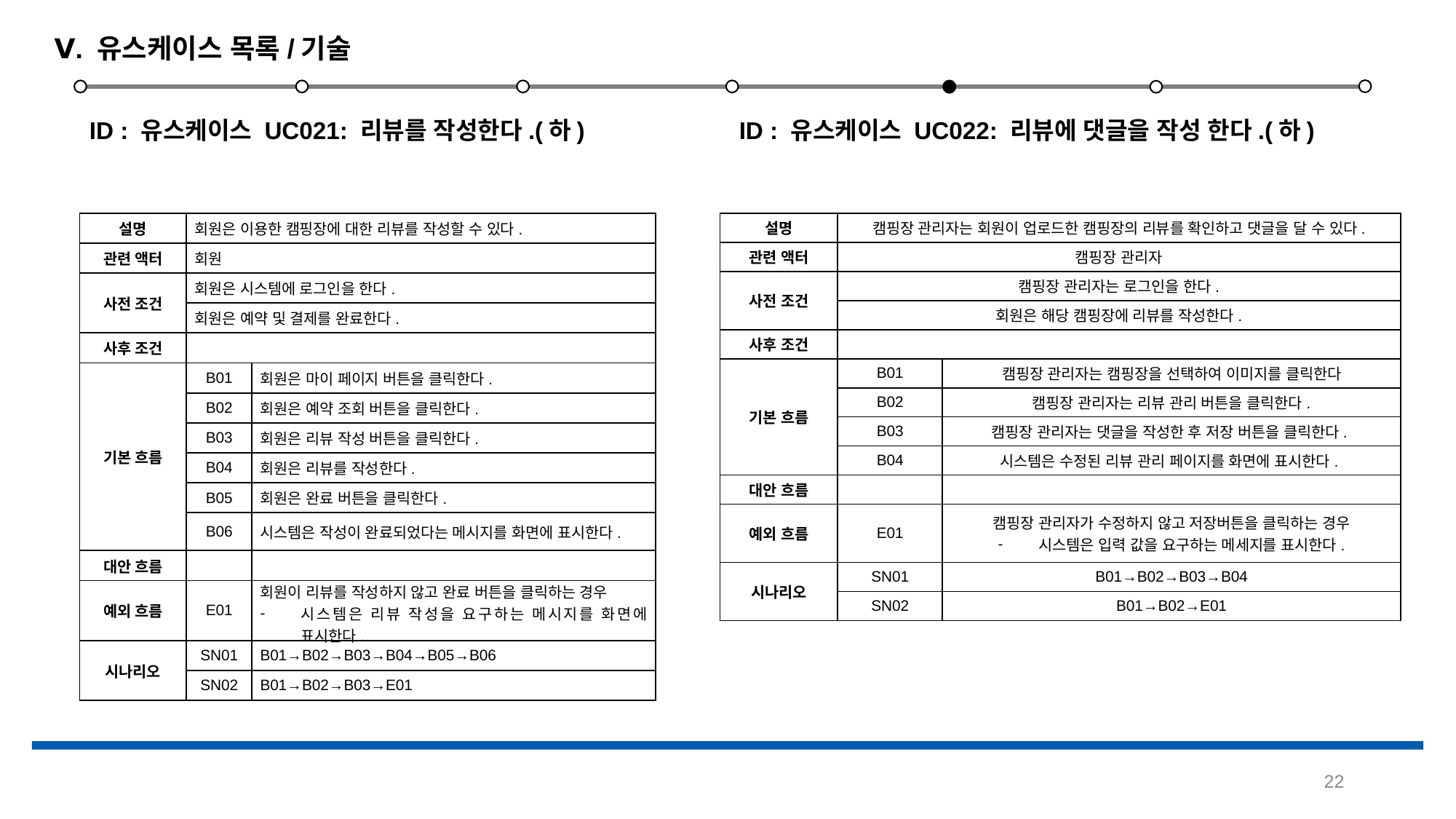

Ⅴ. 유스케이스 목록/기술

ID : 유스케이스 UC022: 리뷰에 댓글을 작성 한다.(하)
ID : 유스케이스 UC021: 리뷰를 작성한다.(하)
| 설명 | 캠핑장 관리자는 회원이 업로드한 캠핑장의 리뷰를 확인하고 댓글을 달 수 있다. |  |
| --- | --- | --- |
| 관련 액터 | 캠핑장 관리자 |  |
| 사전 조건 | 캠핑장 관리자는 로그인을 한다. |  |
|  | 회원은 해당 캠핑장에 리뷰를 작성한다. |  |
| 사후 조건 |  |  |
| 기본 흐름 | B01 | 캠핑장 관리자는 캠핑장을 선택하여 이미지를 클릭한다 |
|  | B02 | 캠핑장 관리자는 리뷰 관리 버튼을 클릭한다. |
|  | B03 | 캠핑장 관리자는 댓글을 작성한 후 저장 버튼을 클릭한다. |
|  | B04 | 시스템은 수정된 리뷰 관리 페이지를 화면에 표시한다. |
| 대안 흐름 |  |  |
| 예외 흐름 | E01 | 캠핑장 관리자가 수정하지 않고 저장버튼을 클릭하는 경우 시스템은 입력 값을 요구하는 메세지를 표시한다. |
| 시나리오 | SN01 | B01→B02→B03→B04 |
|  | SN02 | B01→B02→E01 |
| 설명 | 회원은 이용한 캠핑장에 대한 리뷰를 작성할 수 있다. |  |
| --- | --- | --- |
| 관련 액터 | 회원 |  |
| 사전 조건 | 회원은 시스템에 로그인을 한다. |  |
|  | 회원은 예약 및 결제를 완료한다. |  |
| 사후 조건 |  |  |
| 기본 흐름 | B01 | 회원은 마이 페이지 버튼을 클릭한다. |
|  | B02 | 회원은 예약 조회 버튼을 클릭한다. |
|  | B03 | 회원은 리뷰 작성 버튼을 클릭한다. |
|  | B04 | 회원은 리뷰를 작성한다. |
|  | B05 | 회원은 완료 버튼을 클릭한다. |
|  | B06 | 시스템은 작성이 완료되었다는 메시지를 화면에 표시한다. |
| 대안 흐름 |  |  |
| 예외 흐름 | E01 | 회원이 리뷰를 작성하지 않고 완료 버튼을 클릭하는 경우 시스템은 리뷰 작성을 요구하는 메시지를 화면에 표시한다. |
| 시나리오 | SN01 | B01→B02→B03→B04→B05→B06 |
|  | SN02 | B01→B02→B03→E01 |

22